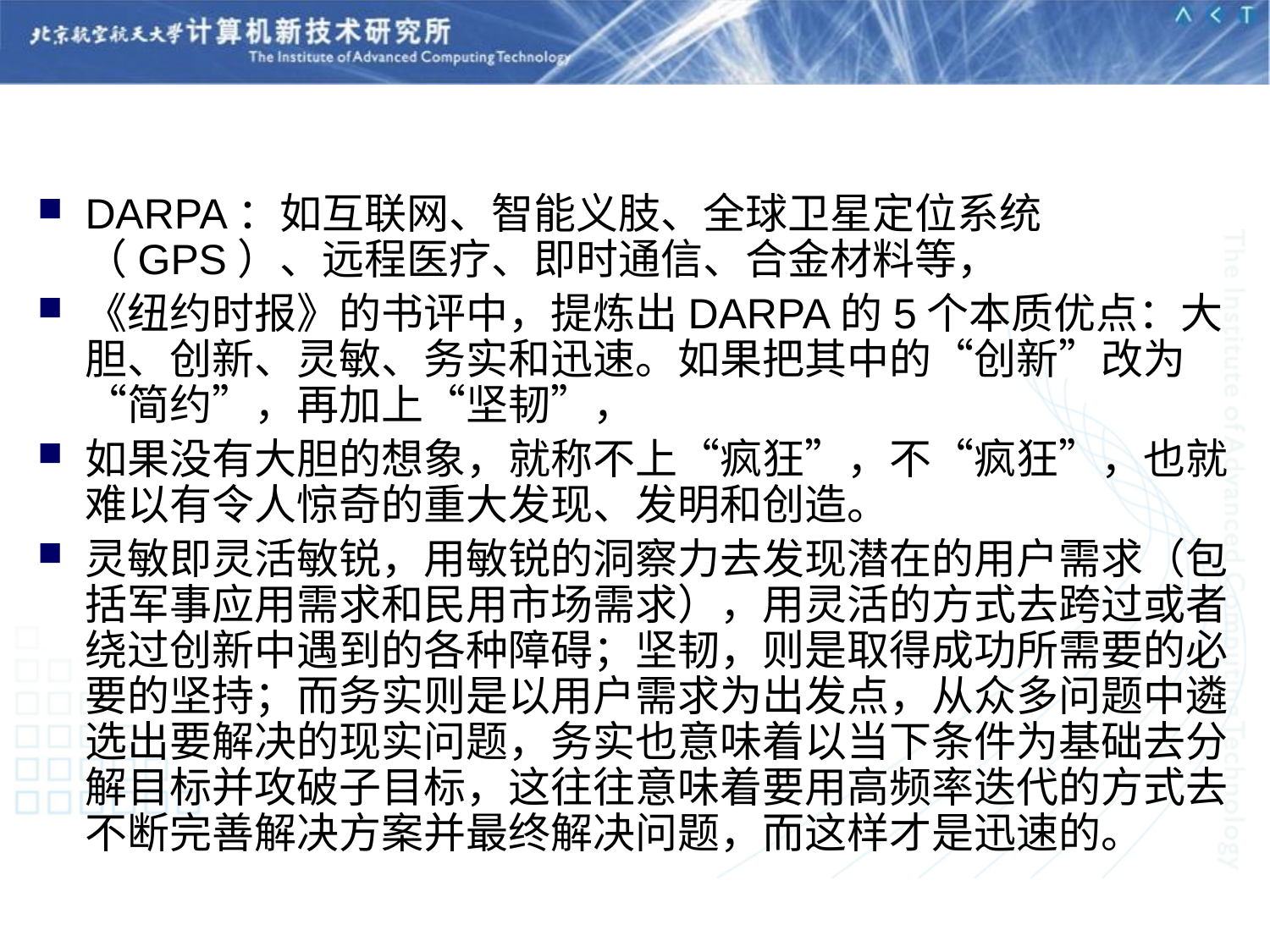

DARPA：如互联网、智能义肢、全球卫星定位系统（GPS）、远程医疗、即时通信、合金材料等，
《纽约时报》的书评中，提炼出DARPA的5个本质优点：大胆、创新、灵敏、务实和迅速。如果把其中的“创新”改为“简约”，再加上“坚韧”，
如果没有大胆的想象，就称不上“疯狂”，不“疯狂”，也就难以有令人惊奇的重大发现、发明和创造。
灵敏即灵活敏锐，用敏锐的洞察力去发现潜在的用户需求（包括军事应用需求和民用市场需求），用灵活的方式去跨过或者绕过创新中遇到的各种障碍；坚韧，则是取得成功所需要的必要的坚持；而务实则是以用户需求为出发点，从众多问题中遴选出要解决的现实问题，务实也意味着以当下条件为基础去分解目标并攻破子目标，这往往意味着要用高频率迭代的方式去不断完善解决方案并最终解决问题，而这样才是迅速的。